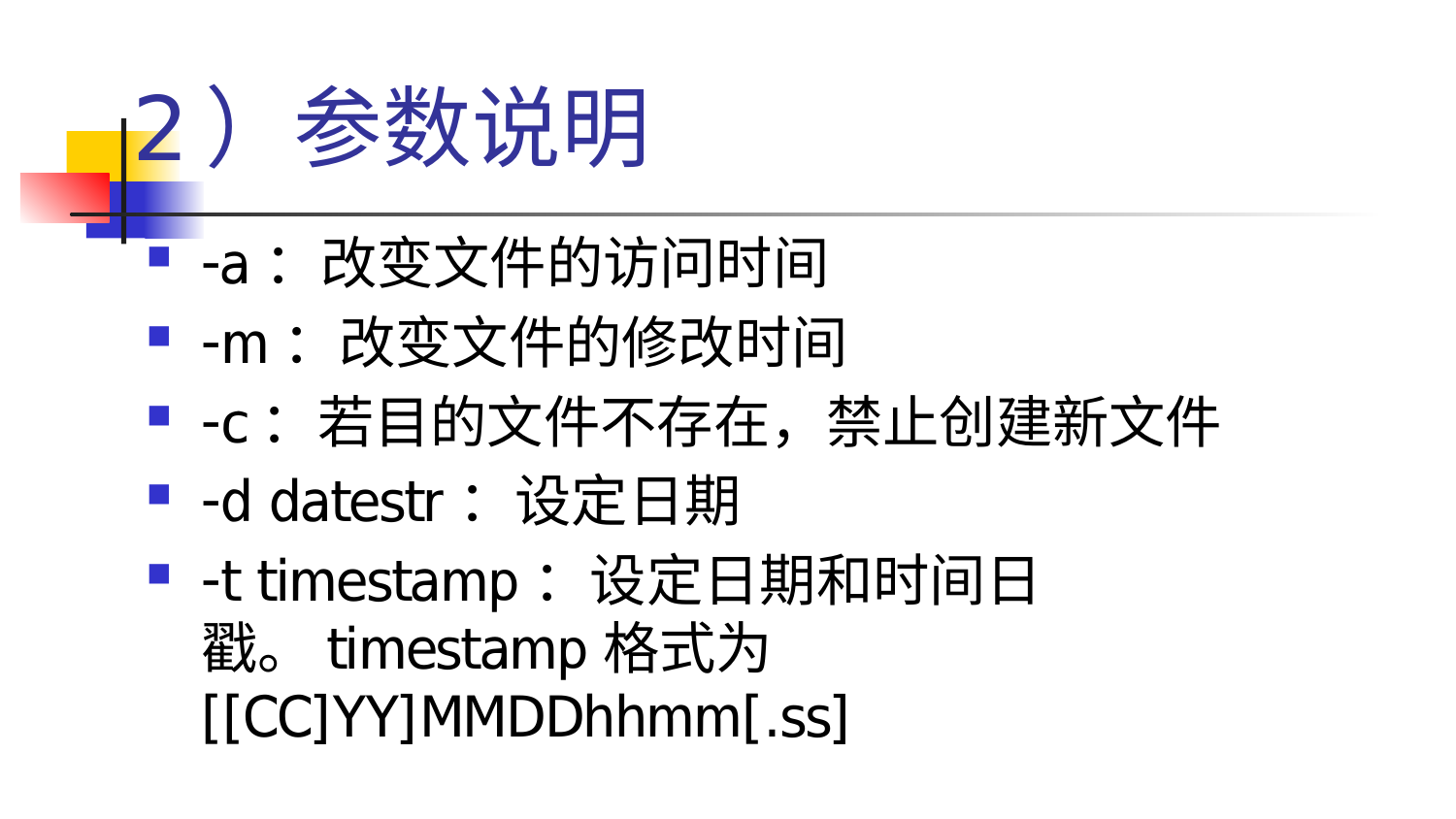

# 2）参数说明
-a：改变文件的访问时间
-m：改变文件的修改时间
-c：若目的文件不存在，禁止创建新文件
-d datestr：设定日期
-t timestamp：设定日期和时间日戳。timestamp格式为[[CC]YY]MMDDhhmm[.ss]